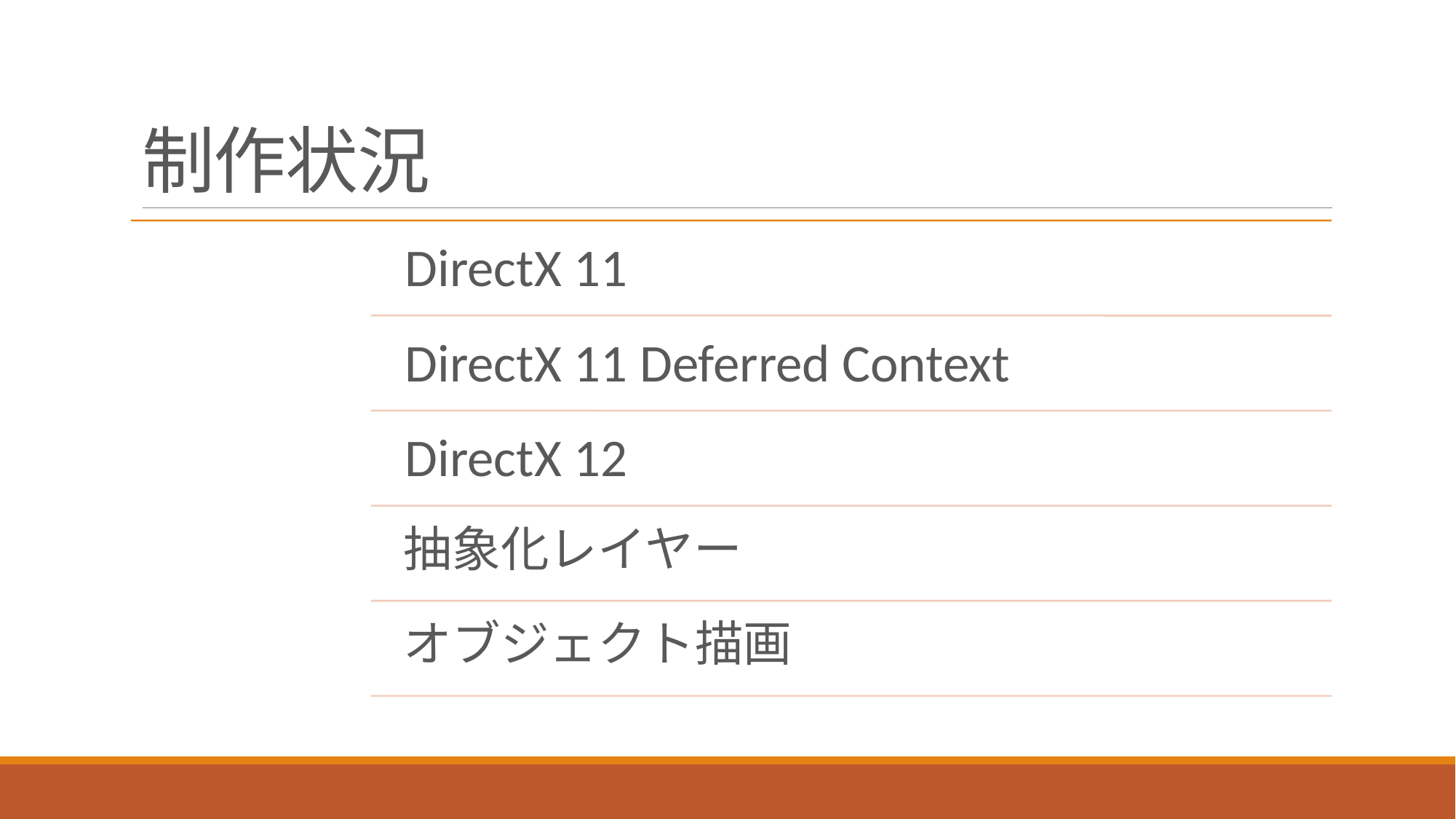

# 制作状況

DirectX 11
DirectX 11 Deferred Context
DirectX 12
抽象化レイヤー
オブジェクト描画